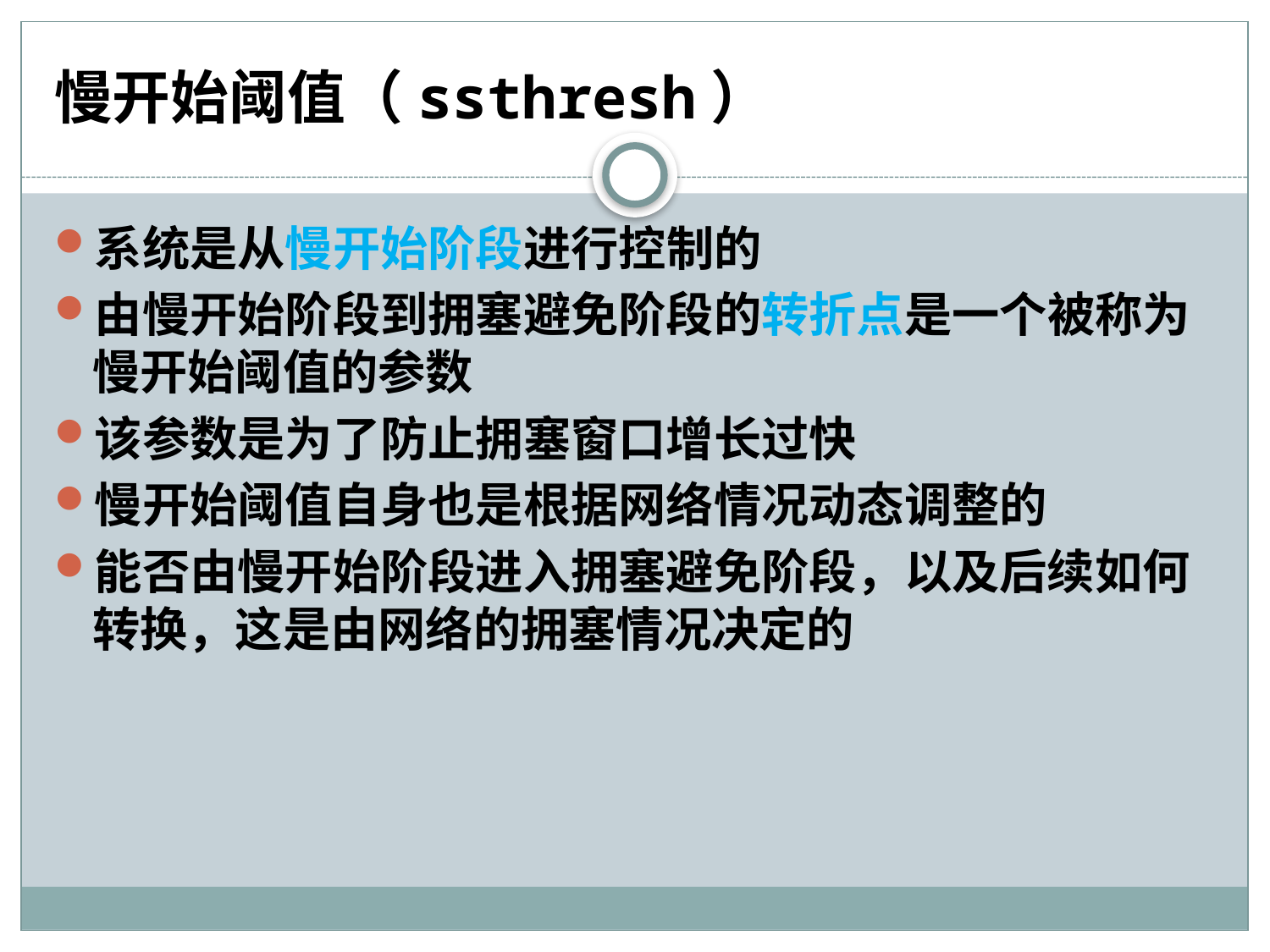

# 慢开始阈值（ssthresh）
系统是从慢开始阶段进行控制的
由慢开始阶段到拥塞避免阶段的转折点是一个被称为慢开始阈值的参数
该参数是为了防止拥塞窗口增长过快
慢开始阈值自身也是根据网络情况动态调整的
能否由慢开始阶段进入拥塞避免阶段，以及后续如何转换，这是由网络的拥塞情况决定的